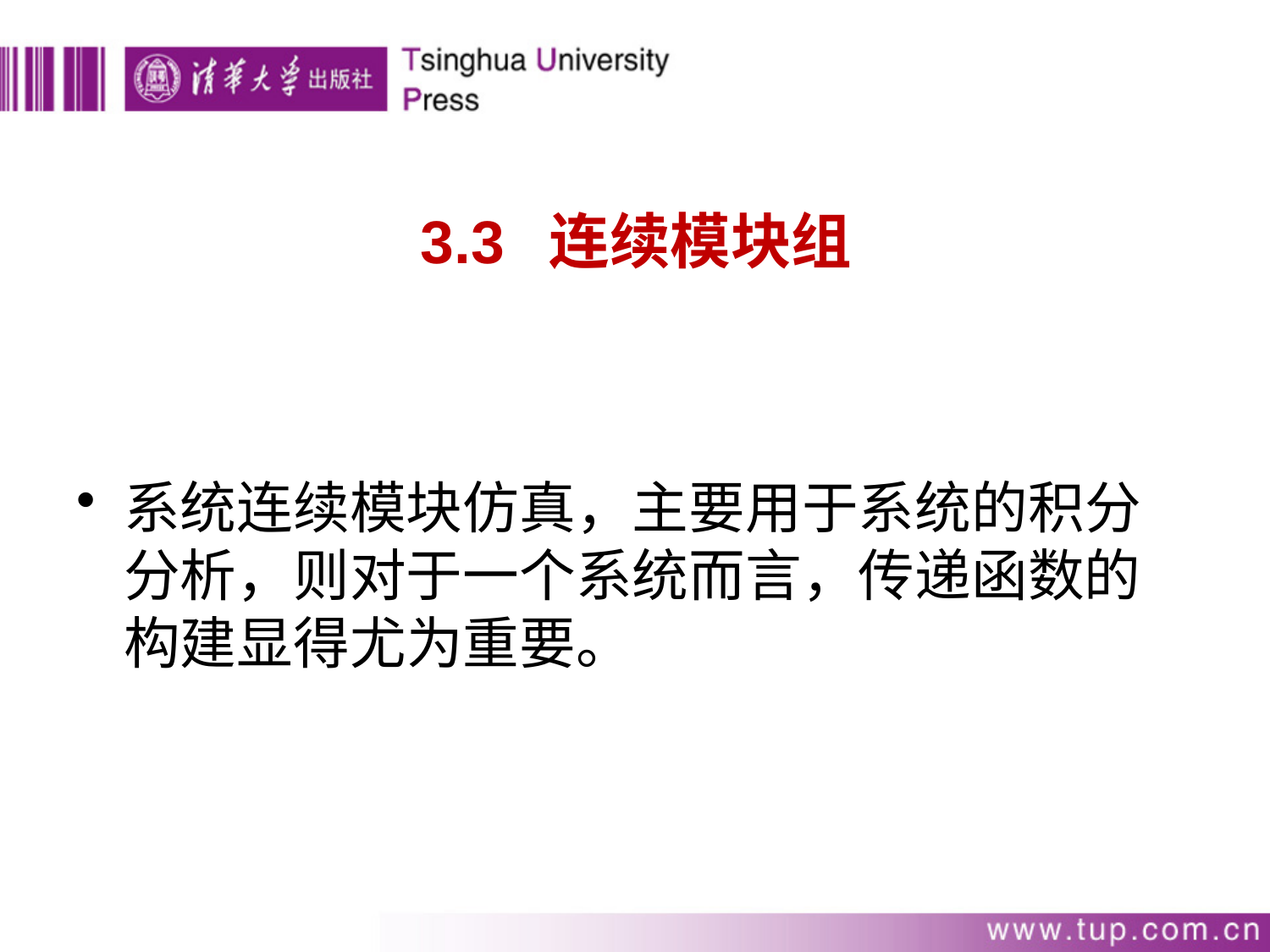

# 3.3  连续模块组
系统连续模块仿真，主要用于系统的积分分析，则对于一个系统而言，传递函数的构建显得尤为重要。